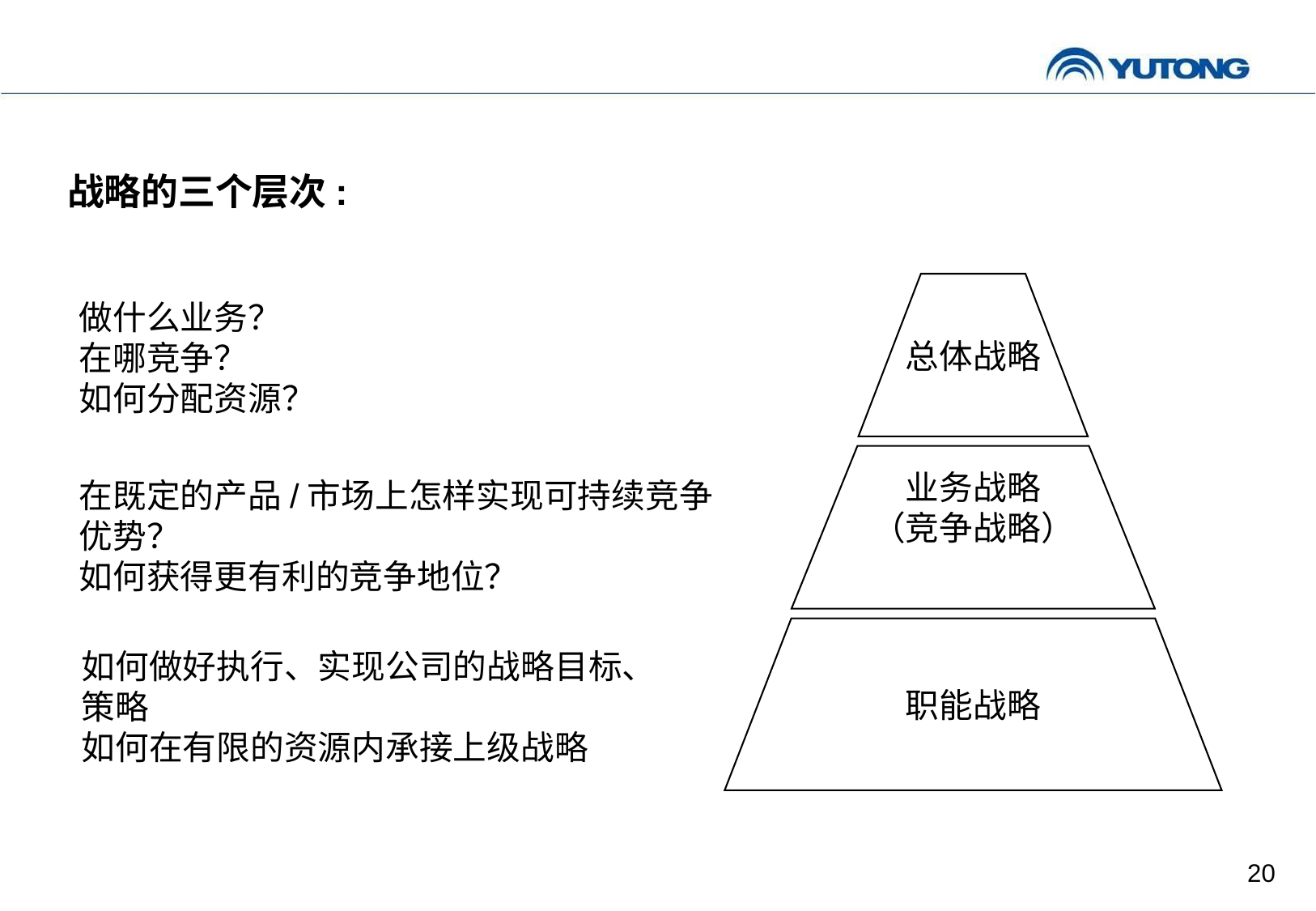

战略的三个层次:
总体战略
做什么业务？
在哪竞争？
如何分配资源？
业务战略
（竞争战略）

在既定的产品/市场上怎样实现可持续竞争优势？
如何获得更有利的竞争地位？
职能战略
如何做好执行、实现公司的战略目标、策略
如何在有限的资源内承接上级战略
20